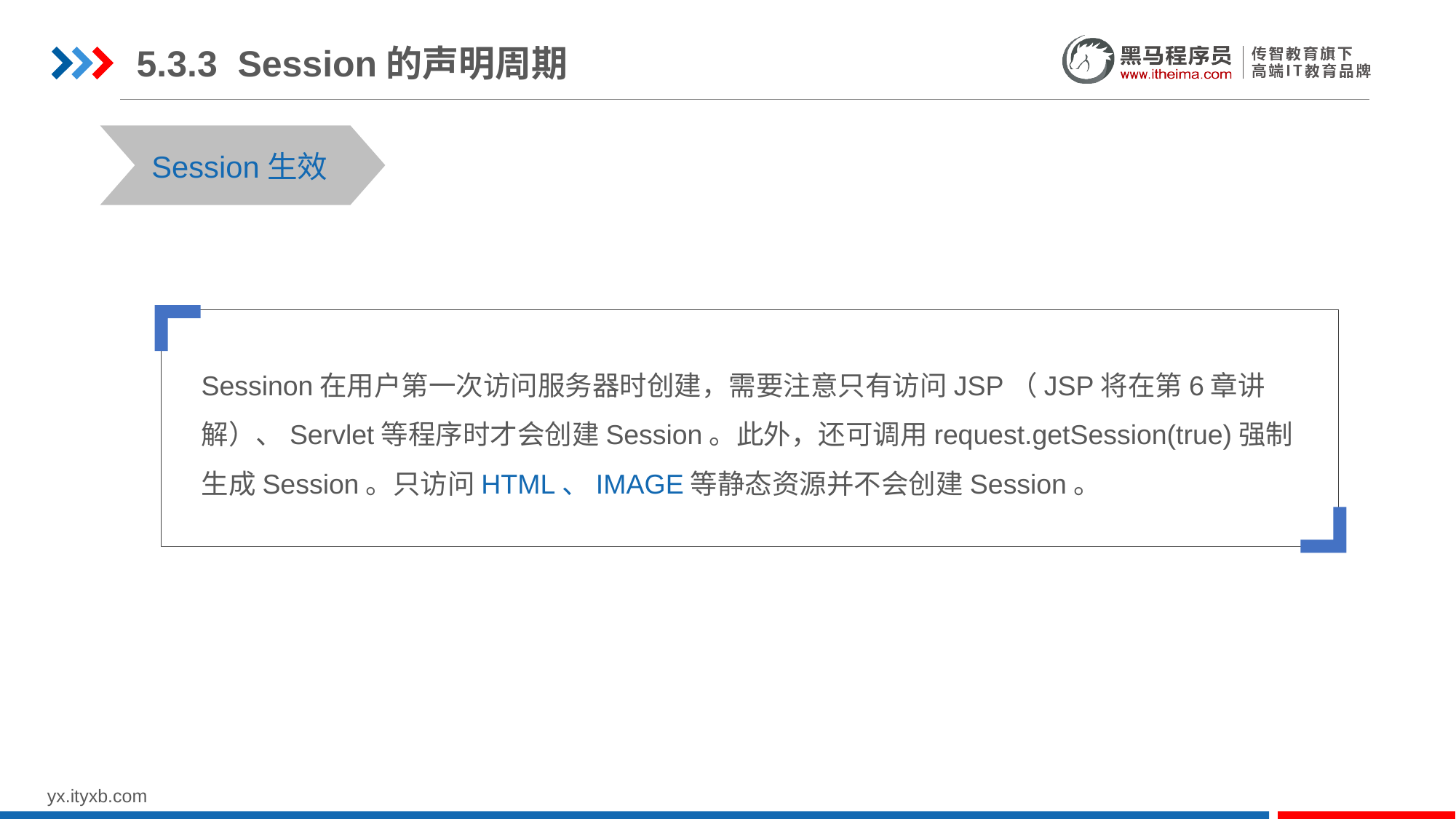

5.3.3  Session的声明周期

Session生效

Sessinon在用户第一次访问服务器时创建，需要注意只有访问JSP（JSP将在第6章讲解）、Servlet等程序时才会创建Session。此外，还可调用request.getSession(true)强制生成Session。只访问HTML、IMAGE等静态资源并不会创建Session。